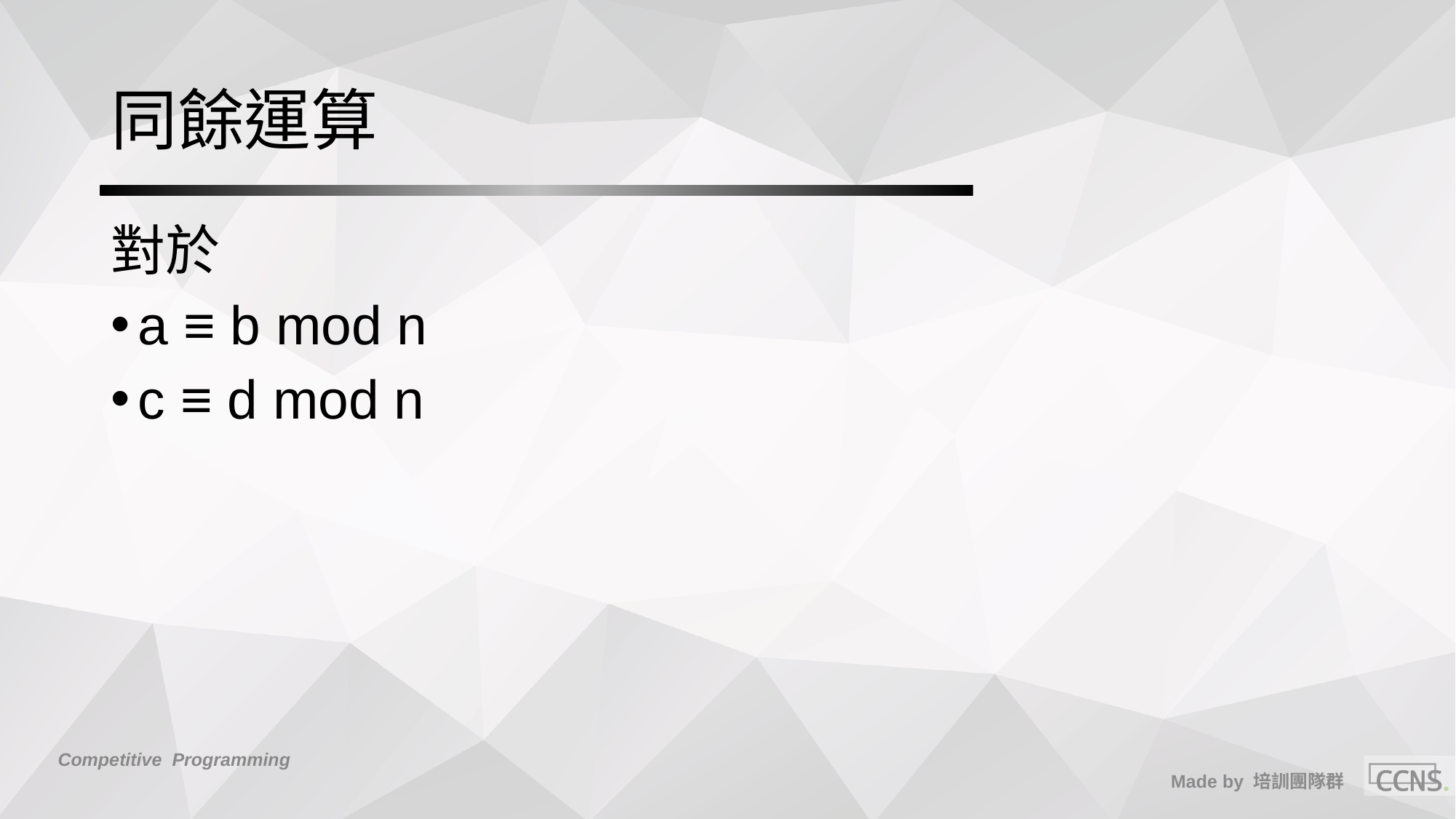

# 同餘運算
對於
a ≡ b mod n
c ≡ d mod n